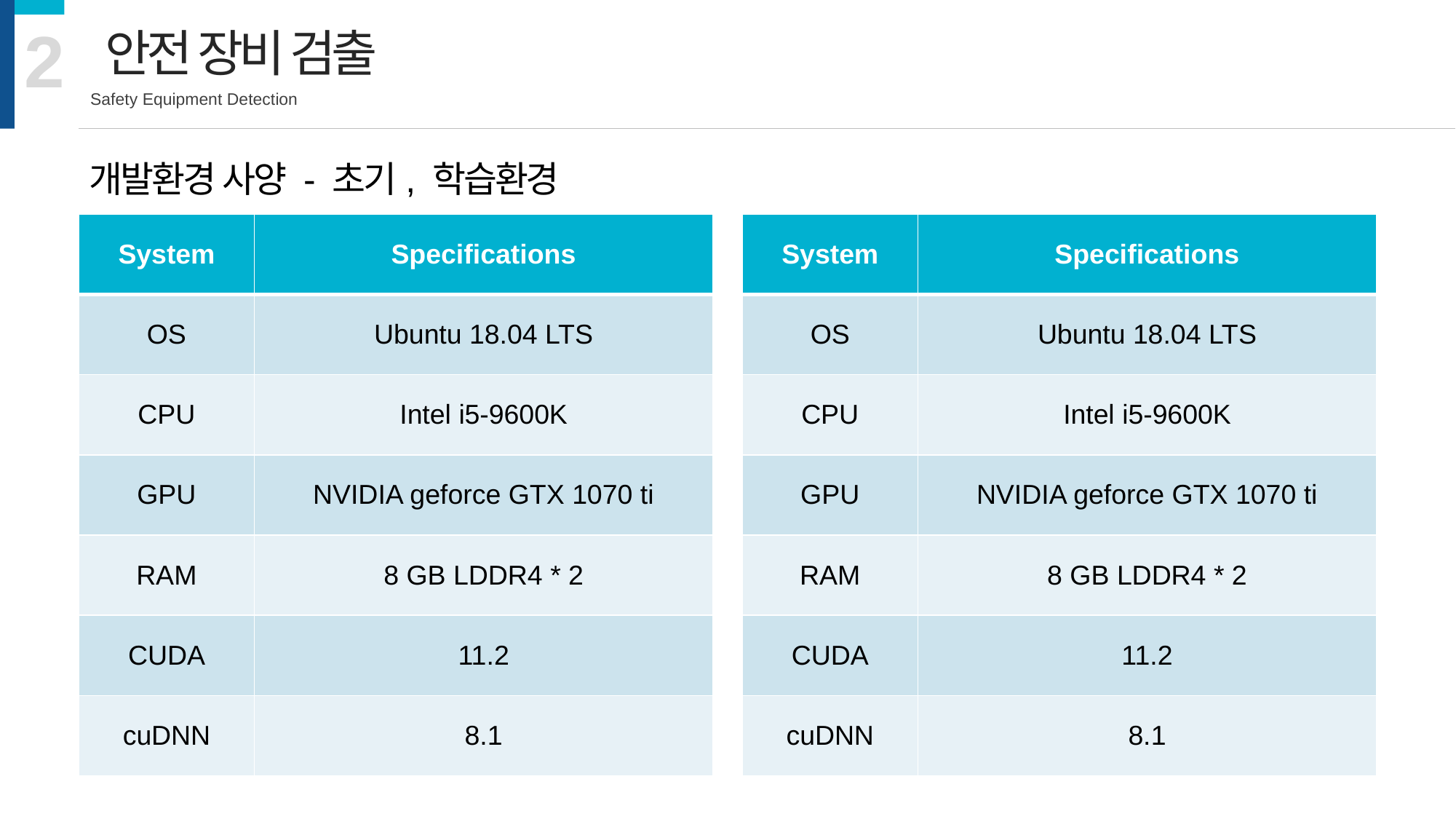

2
안전 장비 검출
Safety Equipment Detection
개발환경 사양 - 초기, 학습환경
| System | Specifications |
| --- | --- |
| OS | Ubuntu 18.04 LTS |
| CPU | Intel i5-9600K |
| GPU | NVIDIA geforce GTX 1070 ti |
| RAM | 8 GB LDDR4 \* 2 |
| CUDA | 11.2 |
| cuDNN | 8.1 |
| System | Specifications |
| --- | --- |
| OS | Ubuntu 18.04 LTS |
| CPU | Intel i5-9600K |
| GPU | NVIDIA geforce GTX 1070 ti |
| RAM | 8 GB LDDR4 \* 2 |
| CUDA | 11.2 |
| cuDNN | 8.1 |